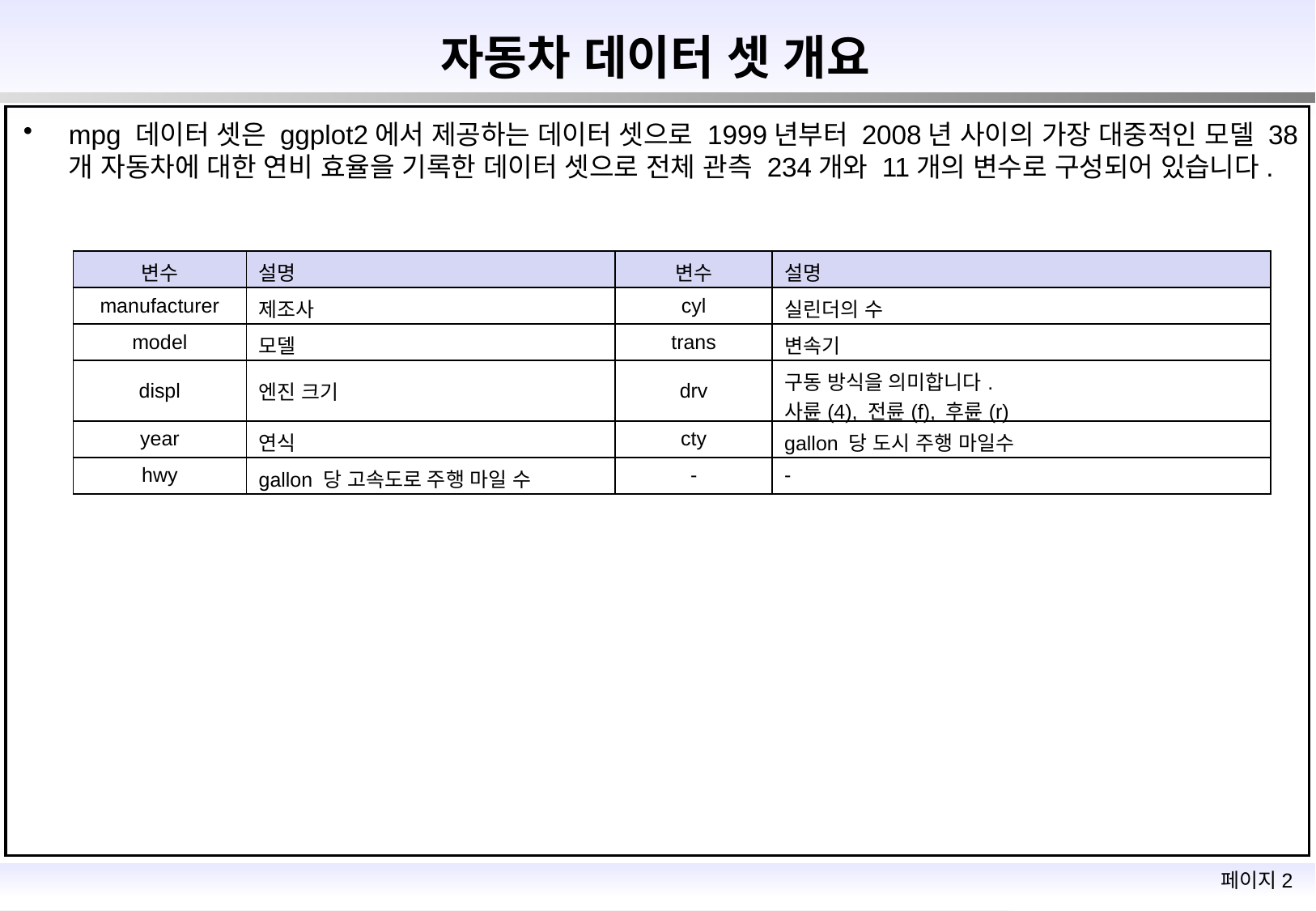

# 자동차 데이터 셋 개요
mpg 데이터 셋은 ggplot2에서 제공하는 데이터 셋으로 1999년부터 2008년 사이의 가장 대중적인 모델 38개 자동차에 대한 연비 효율을 기록한 데이터 셋으로 전체 관측 234개와 11개의 변수로 구성되어 있습니다.
| 변수 | 설명 | 변수 | 설명 |
| --- | --- | --- | --- |
| manufacturer | 제조사 | cyl | 실린더의 수 |
| model | 모델 | trans | 변속기 |
| displ | 엔진 크기 | drv | 구동 방식을 의미합니다. 사륜(4), 전륜(f), 후륜(r) |
| year | 연식 | cty | gallon 당 도시 주행 마일수 |
| hwy | gallon 당 고속도로 주행 마일 수 | - | - |